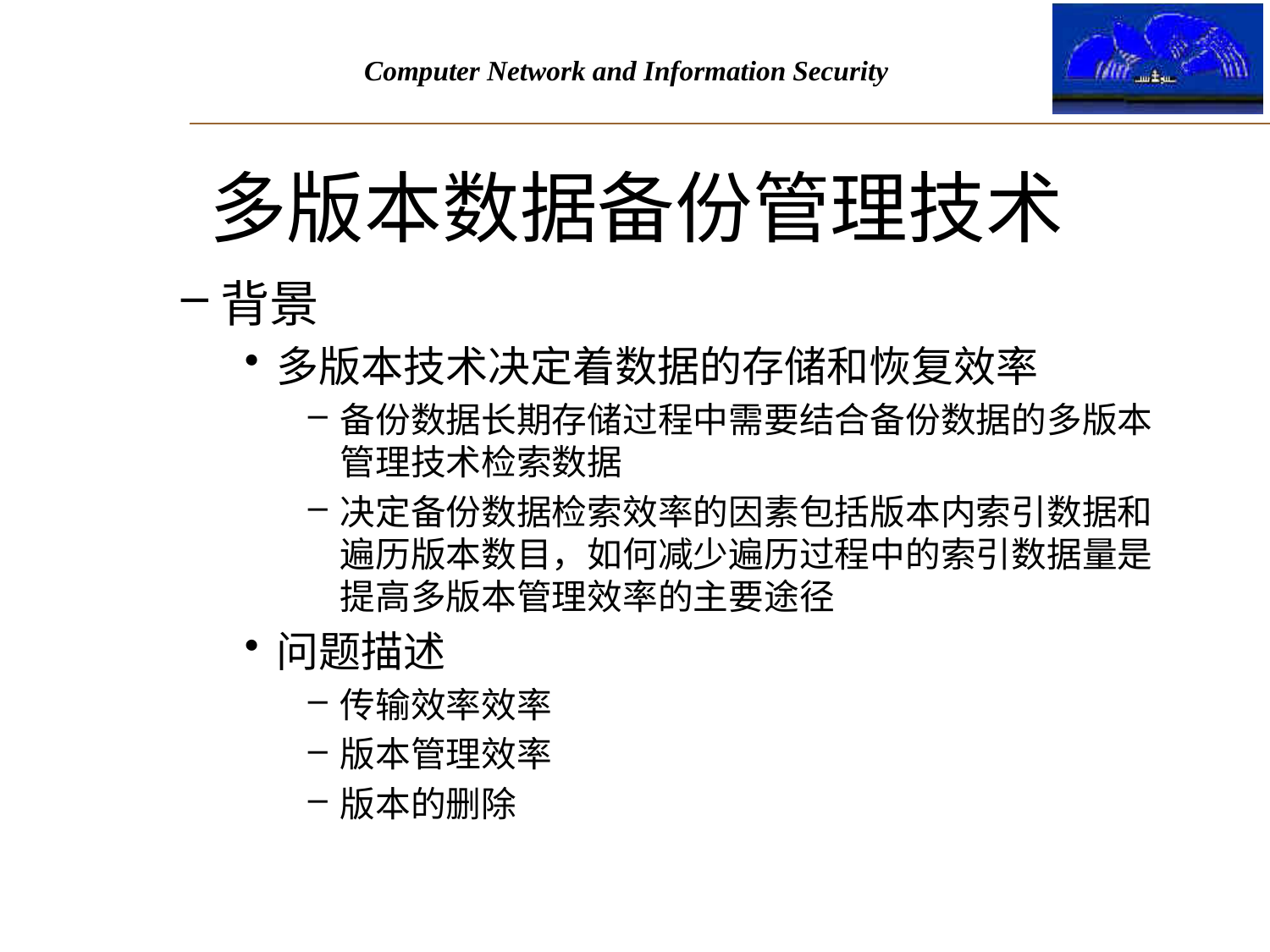

# 多版本数据备份管理技术
背景
多版本技术决定着数据的存储和恢复效率
备份数据长期存储过程中需要结合备份数据的多版本管理技术检索数据
决定备份数据检索效率的因素包括版本内索引数据和遍历版本数目，如何减少遍历过程中的索引数据量是提高多版本管理效率的主要途径
问题描述
传输效率效率
版本管理效率
版本的删除